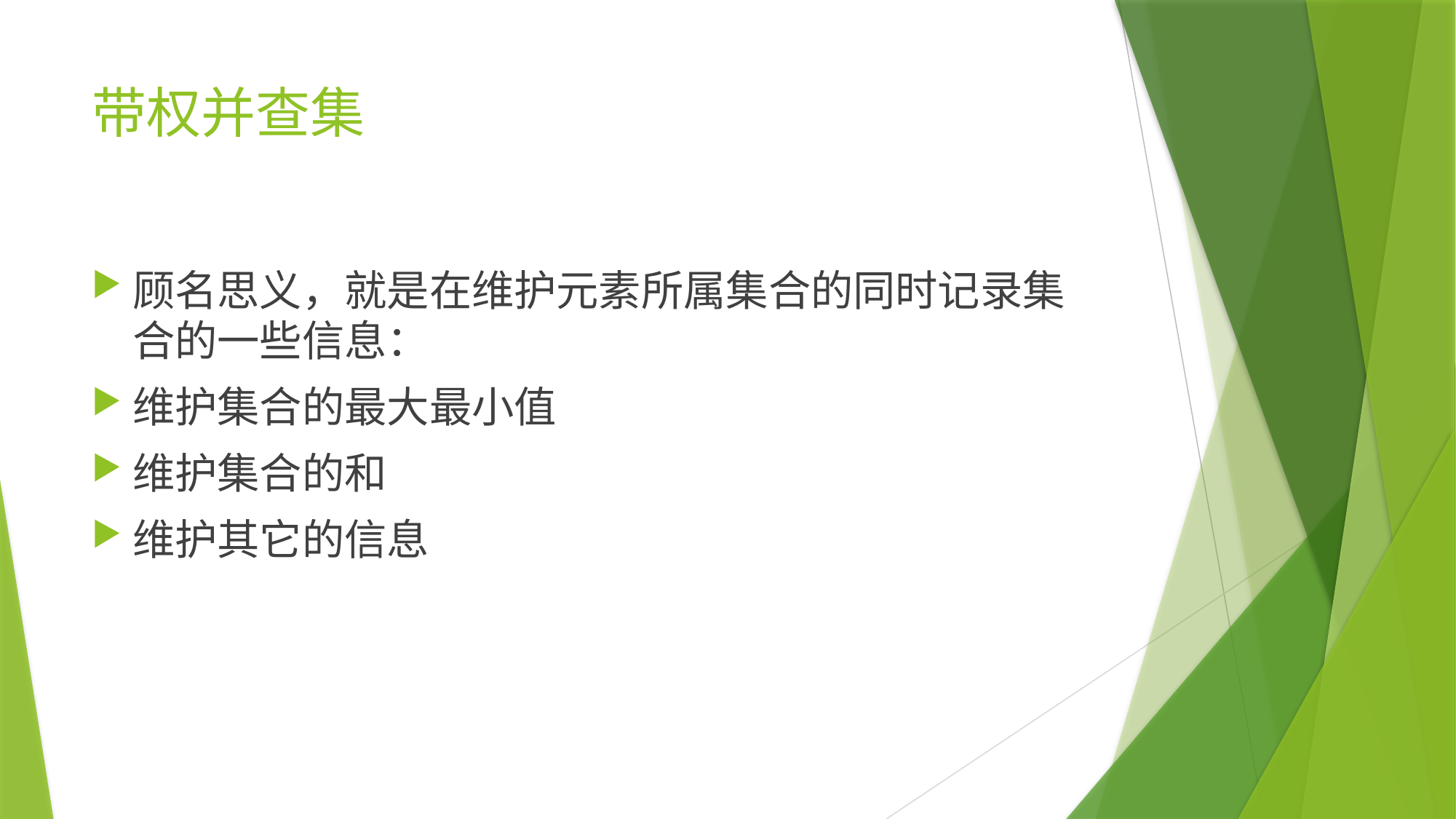

# 带权并查集
顾名思义，就是在维护元素所属集合的同时记录集合的一些信息：
维护集合的最大最小值
维护集合的和
维护其它的信息